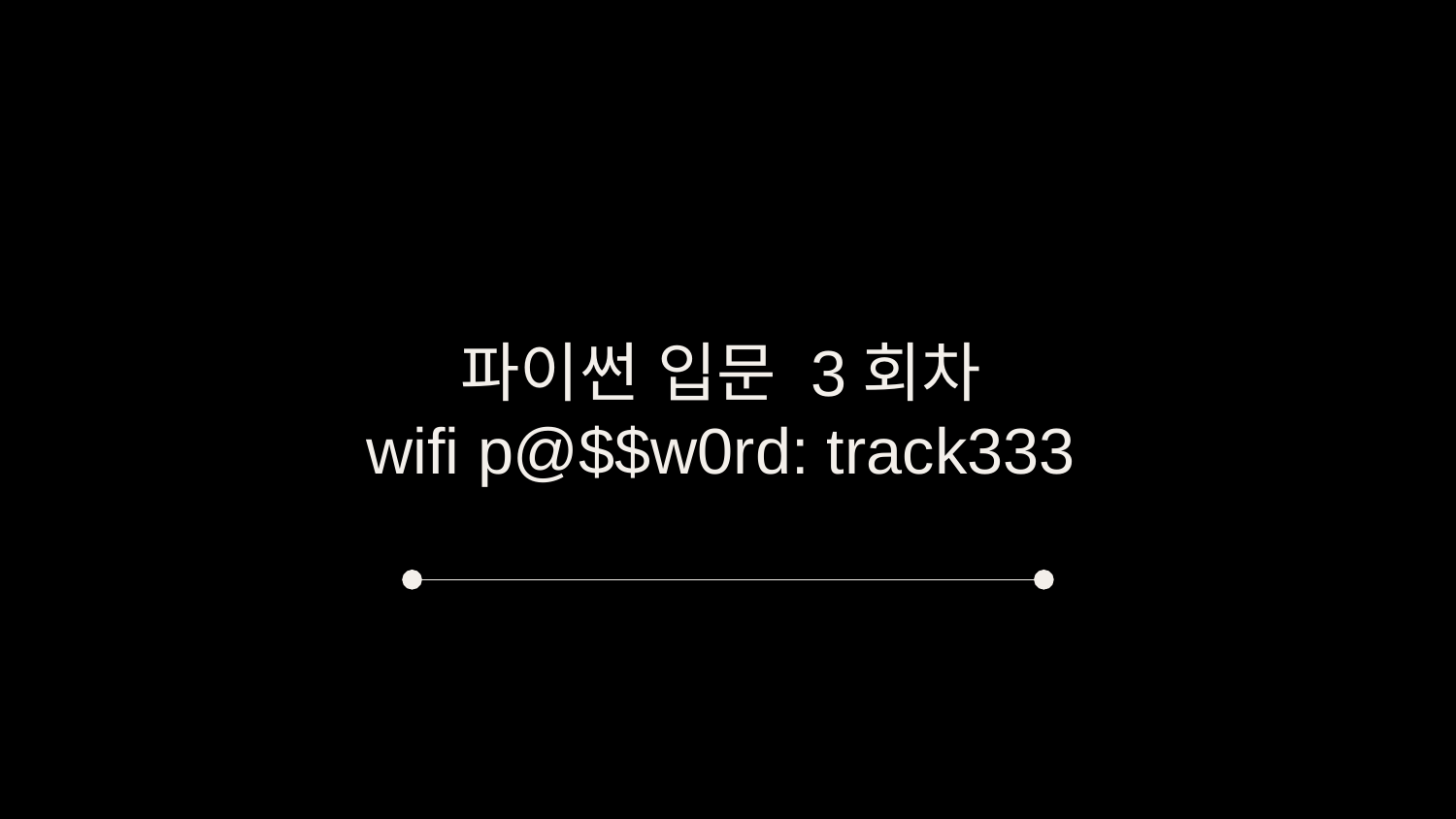

# 파이썬 입문 3회차 wifi p@$$w0rd: track333